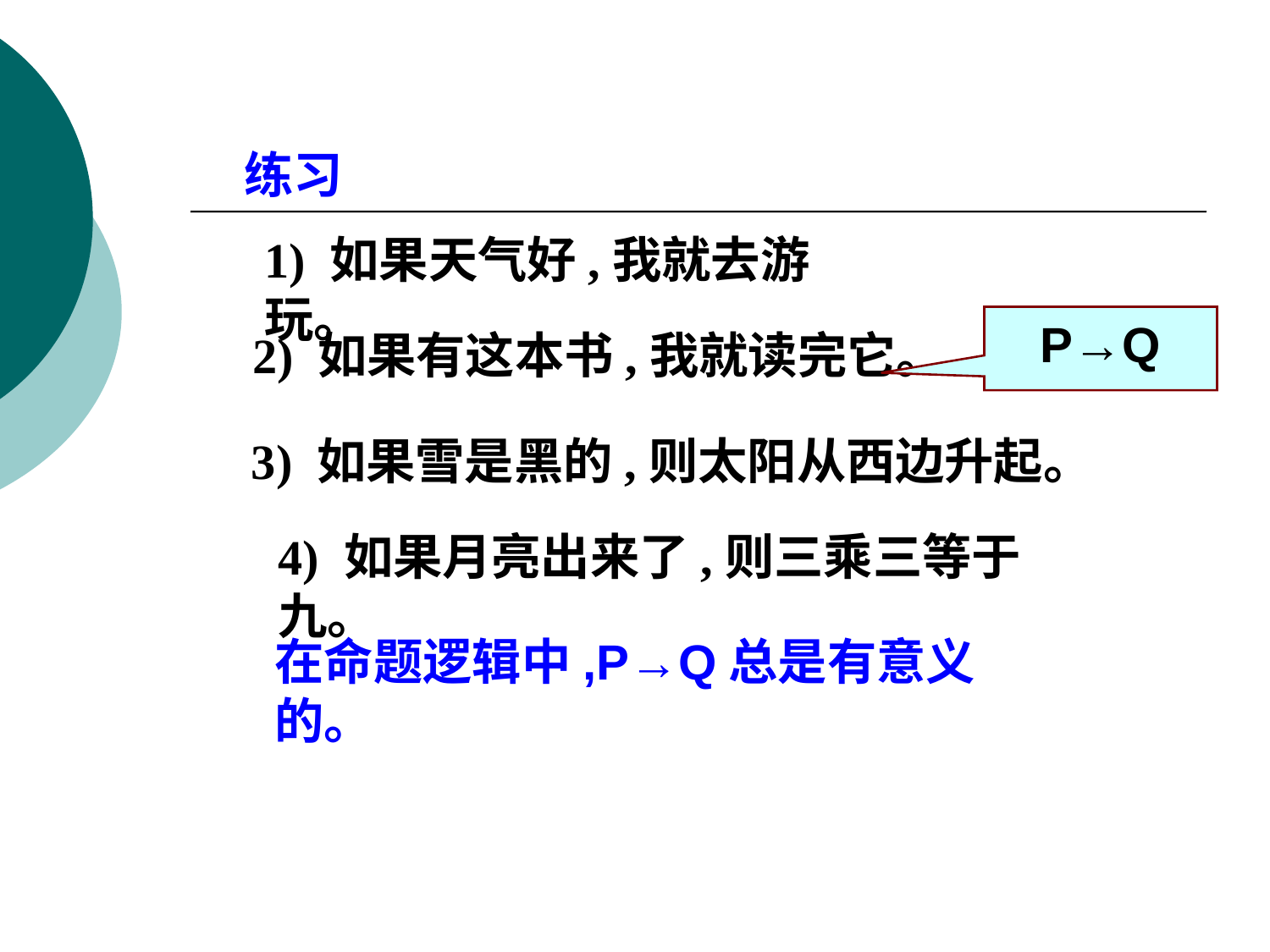

练习
1) 如果天气好,我就去游玩。
P→Q
2) 如果有这本书,我就读完它。
3) 如果雪是黑的,则太阳从西边升起。
4) 如果月亮出来了,则三乘三等于九。
在命题逻辑中,P→Q总是有意义的。